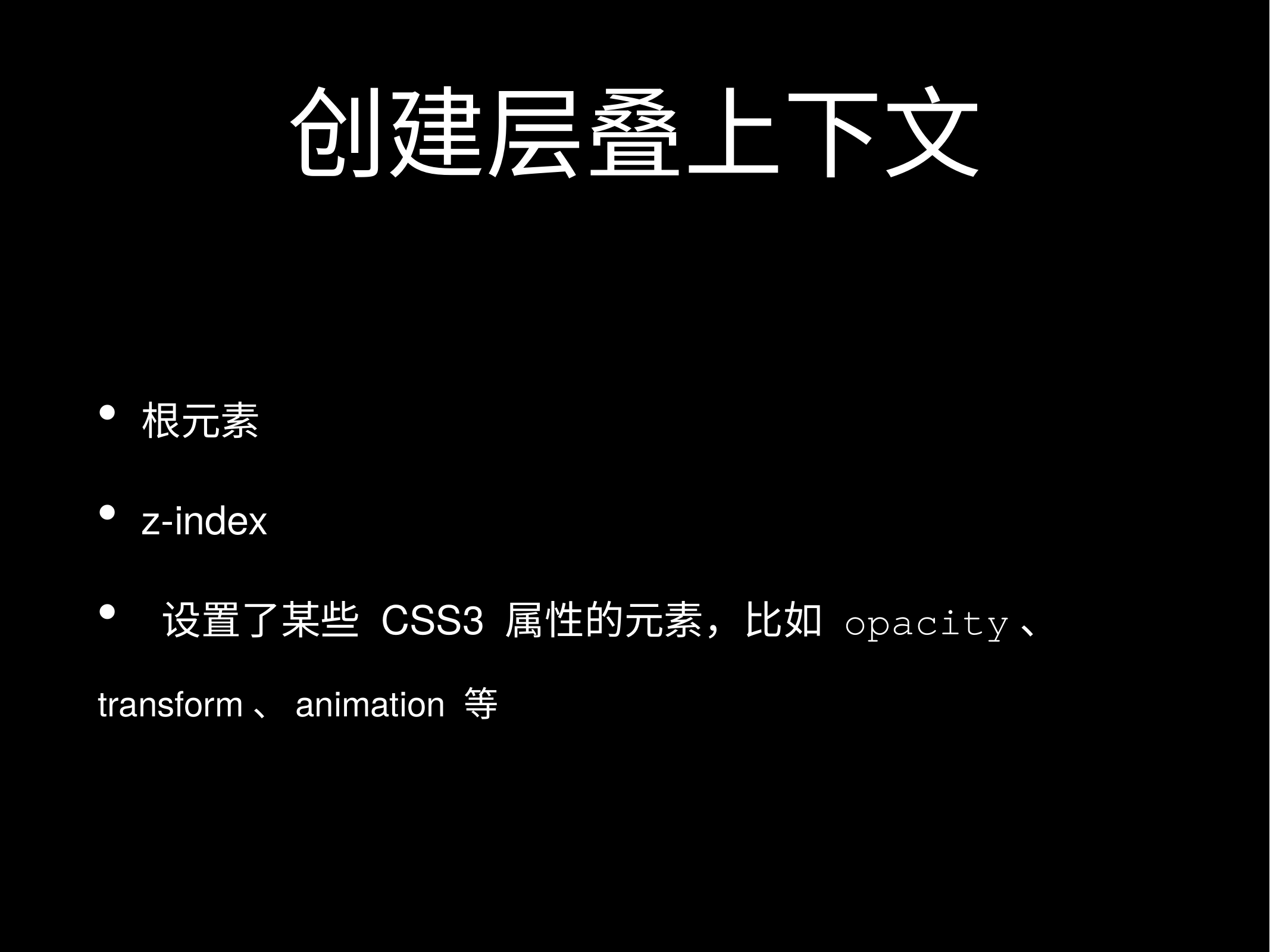

# 创建层叠上下文
根元素
z-index
 设置了某些 CSS3 属性的元素，比如 opacity、
transform、animation 等